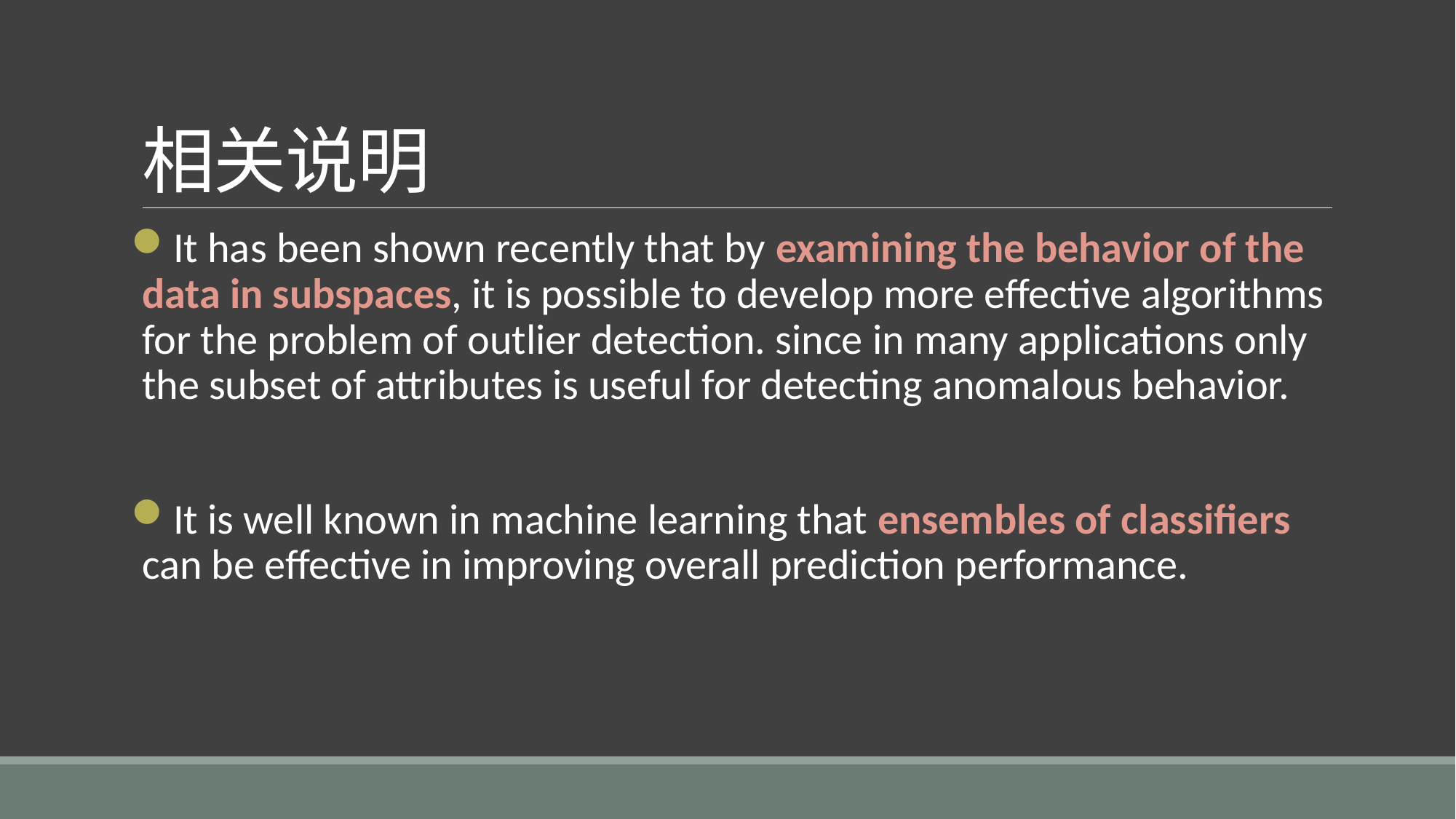

# 相关说明
It has been shown recently that by examining the behavior of the data in subspaces, it is possible to develop more effective algorithms for the problem of outlier detection. since in many applications only the subset of attributes is useful for detecting anomalous behavior.

It is well known in machine learning that ensembles of classifiers can be effective in improving overall prediction performance.